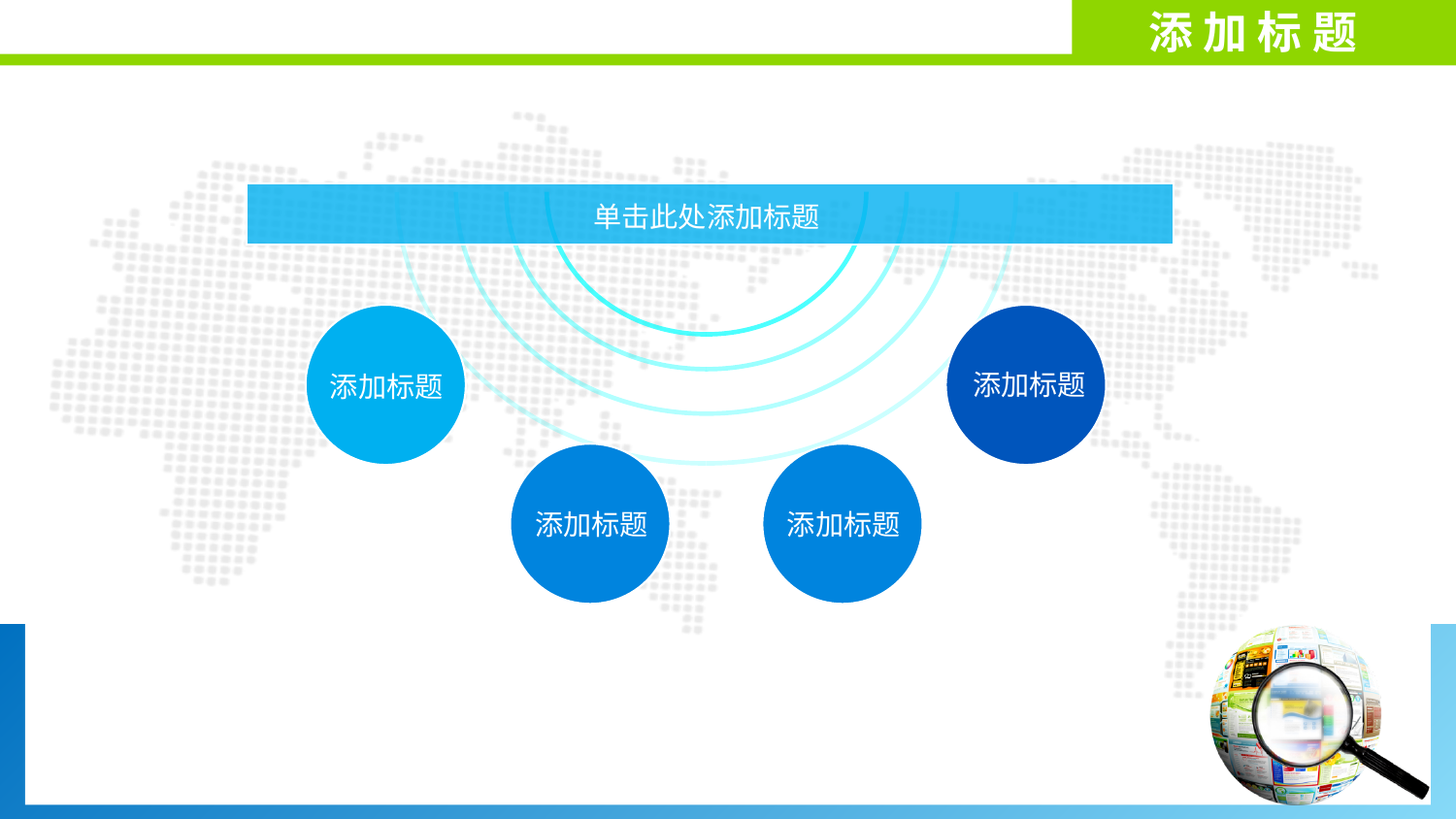

添 加 标 题

单击此处添加标题

添加标题

添加标题

添加标题

添加标题